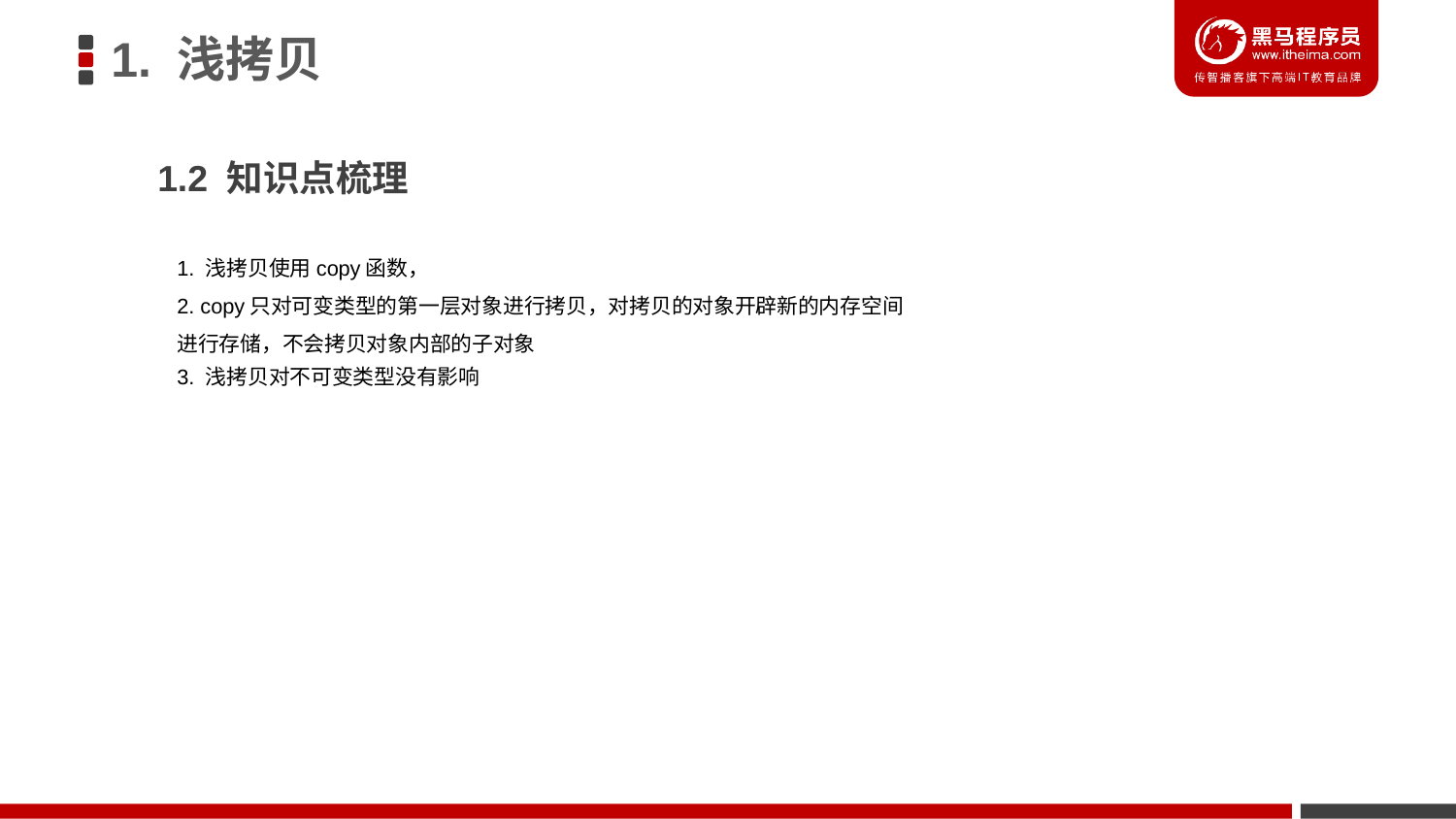

1. 浅拷贝
1.2 知识点梳理
1. 浅拷贝使用copy函数，
2. copy只对可变类型的第一层对象进行拷贝，对拷贝的对象开辟新的内存空间进行存储，不会拷贝对象内部的子对象
3. 浅拷贝对不可变类型没有影响